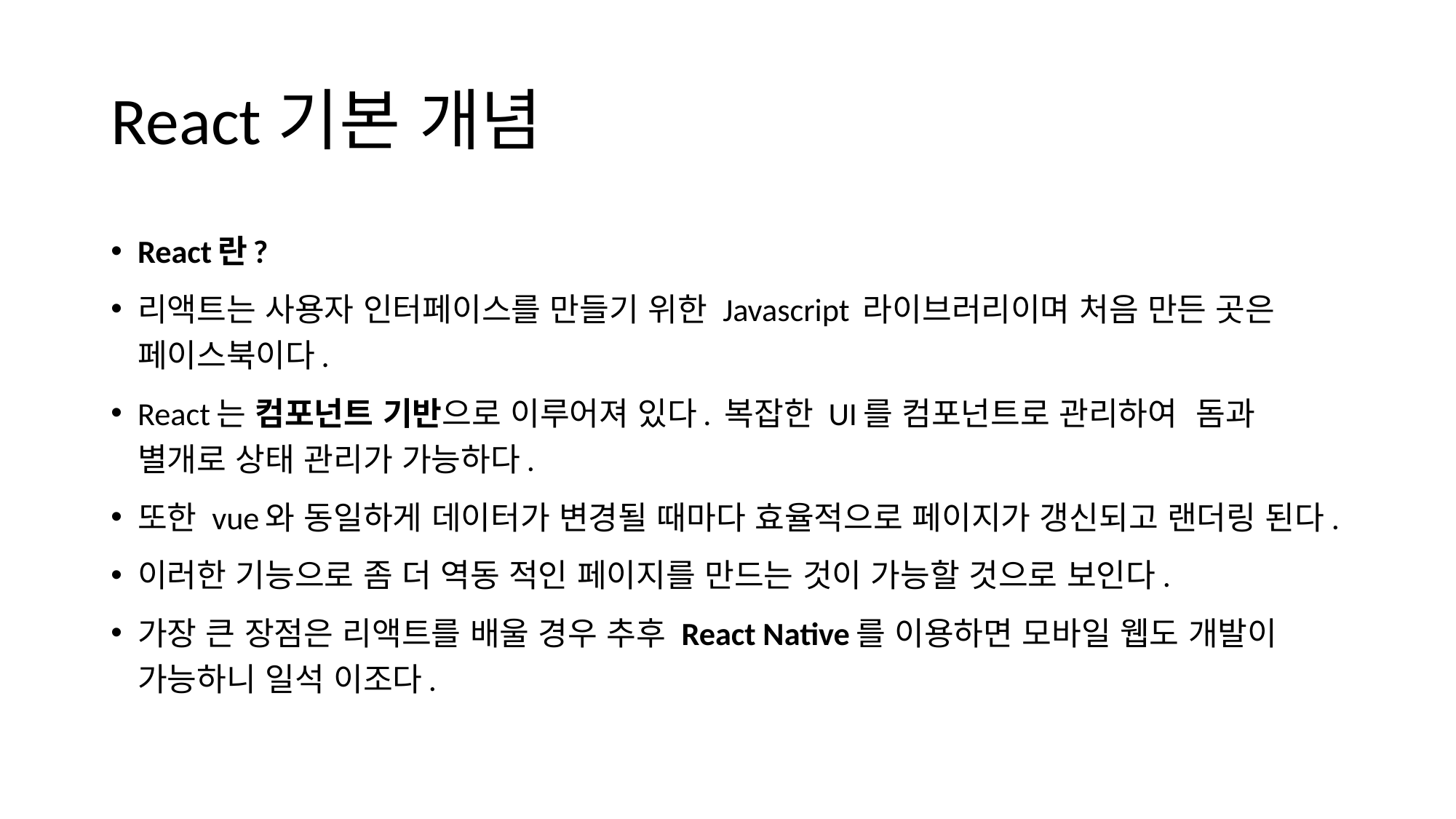

# React기본 개념
React란?
리액트는 사용자 인터페이스를 만들기 위한 Javascript 라이브러리이며 처음 만든 곳은 페이스북이다.
React는 컴포넌트 기반으로 이루어져 있다. 복잡한 UI를 컴포넌트로 관리하여  돔과 별개로 상태 관리가 가능하다.
또한 vue와 동일하게 데이터가 변경될 때마다 효율적으로 페이지가 갱신되고 랜더링 된다.
이러한 기능으로 좀 더 역동 적인 페이지를 만드는 것이 가능할 것으로 보인다.
가장 큰 장점은 리액트를 배울 경우 추후 React Native를 이용하면 모바일 웹도 개발이 가능하니 일석 이조다.